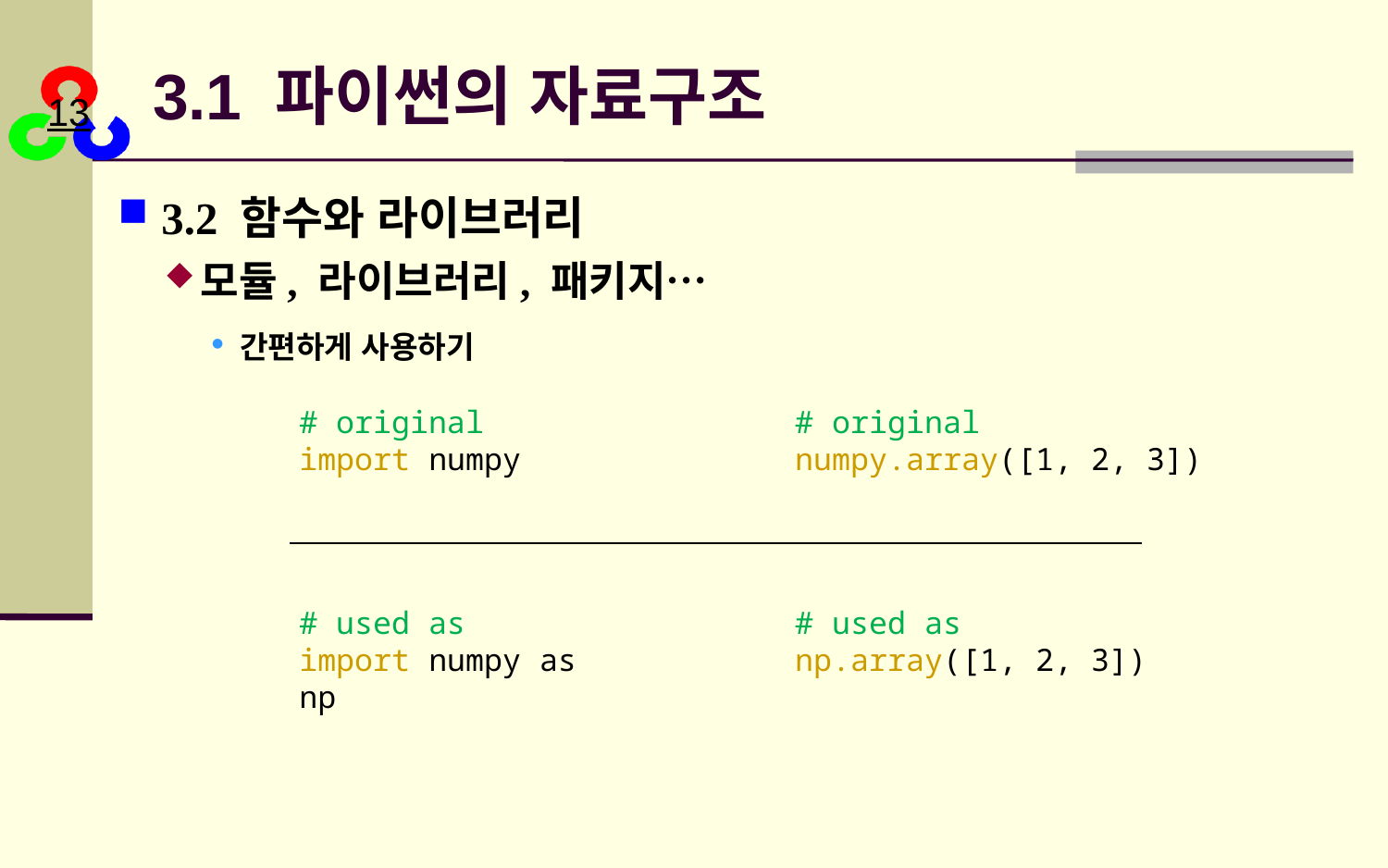

# 3.1 파이썬의 자료구조
3.2 함수와 라이브러리
모듈, 라이브러리, 패키지…

간편하게 사용하기
# original
import numpy
# original
numpy.array([1, 2, 3])
# used as
import numpy as np
# used as
np.array([1, 2, 3])